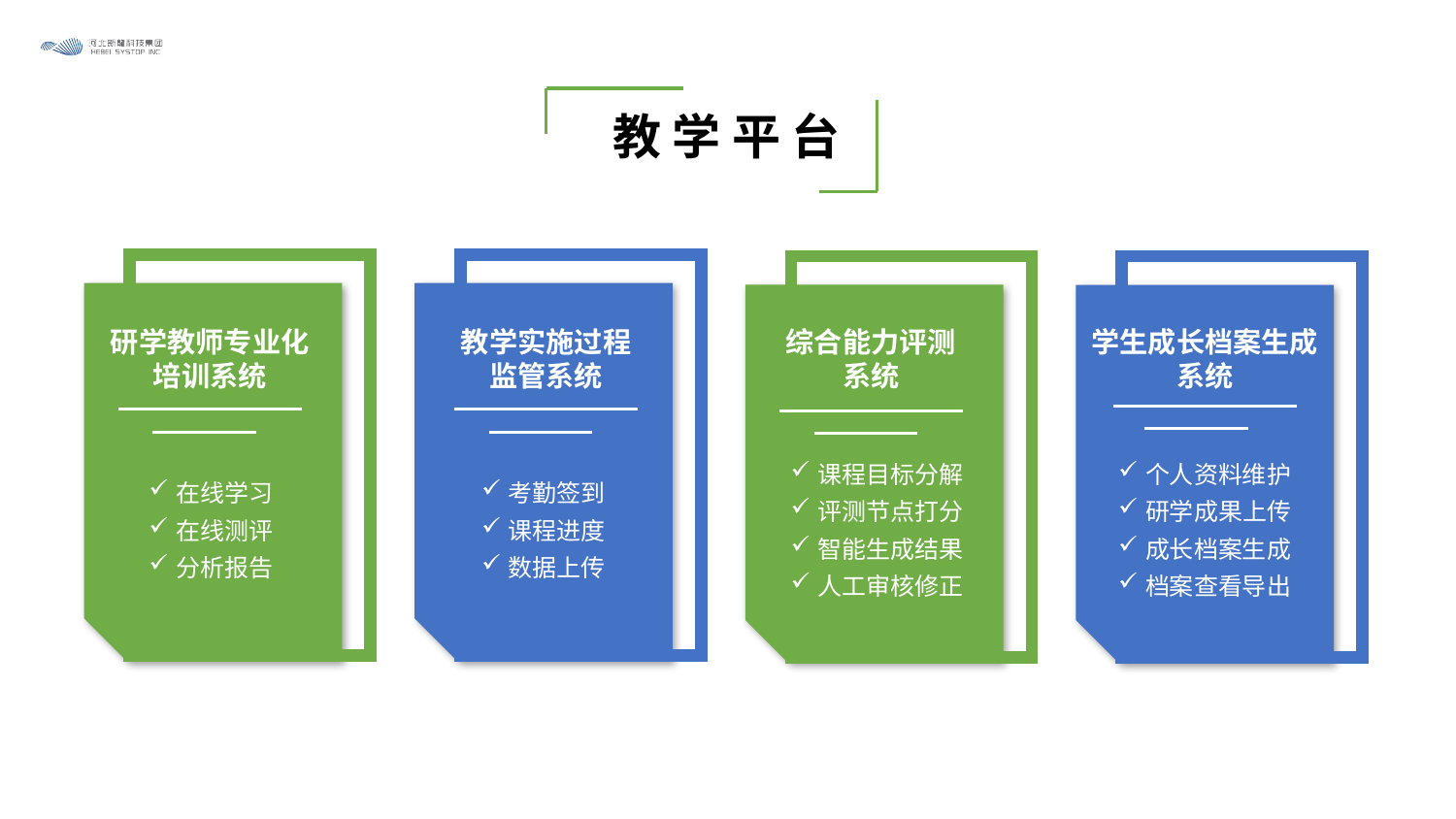

教 学 平 台

综合能力评测
系统
教学实施过程监管系统
学生成长档案生成系统
研学教师专业化
培训系统
课程目标分解
评测节点打分
智能生成结果
人工审核修正
个人资料维护
研学成果上传
成长档案生成
档案查看导出
在线学习
在线测评
分析报告
考勤签到
课程进度
数据上传